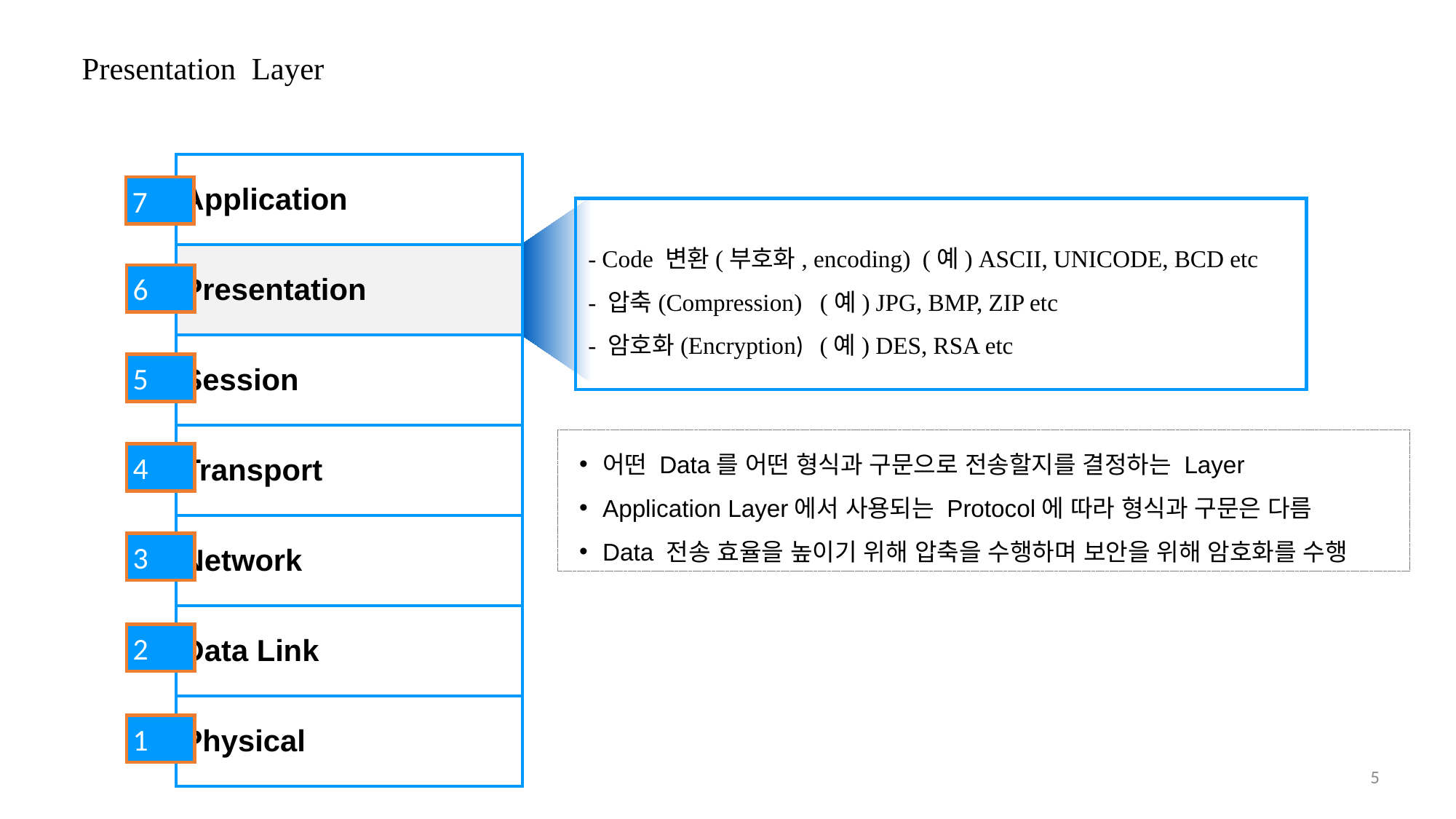

# Presentation  Layer
| Application |
| --- |
| Presentation |
| Session |
| Transport |
| Network |
| Data Link |
| Physical |
7
 - Code 변환(부호화, encoding)  (예) ASCII, UNICODE, BCD etc
 - 압축(Compression)   (예) JPG, BMP, ZIP etc
 - 암호화(Encryption)   (예) DES, RSA etc

6
5
어떤 Data를 어떤 형식과 구문으로 전송할지를 결정하는 Layer
Application Layer에서 사용되는 Protocol에 따라 형식과 구문은 다름
Data 전송 효율을 높이기 위해 압축을 수행하며 보안을 위해 암호화를 수행
4
3
2
1
5